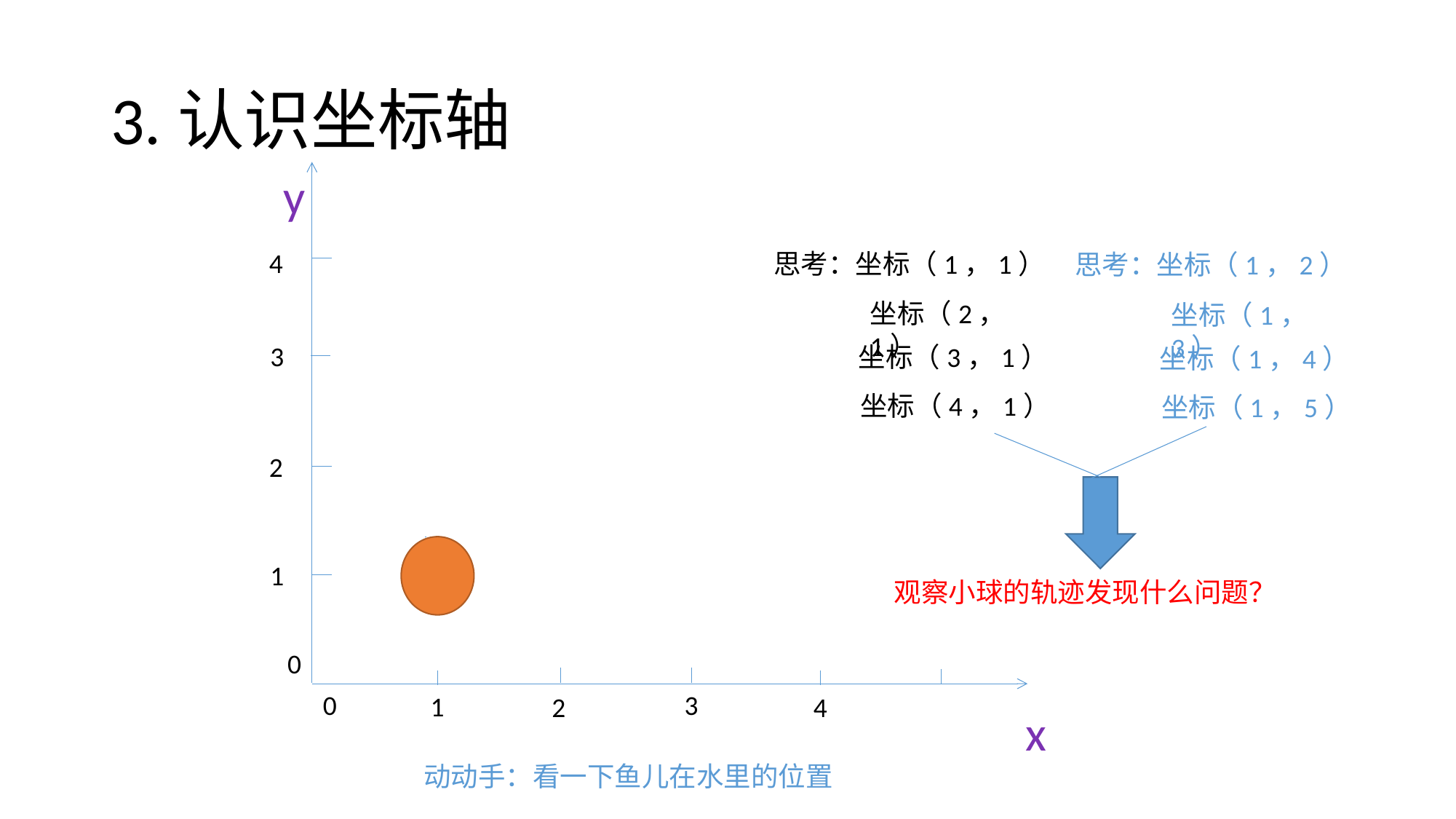

# 3.认识坐标轴
y
4
思考：坐标（1，1）
思考：坐标（1，2）
坐标（2，1）
坐标（1，3）
3
坐标（3，1）
坐标（1，4）
坐标（4，1）
坐标（1，5）
2

1
观察小球的轨迹发现什么问题？
0
0
3
1
2
4
x
动动手：看一下鱼儿在水里的位置